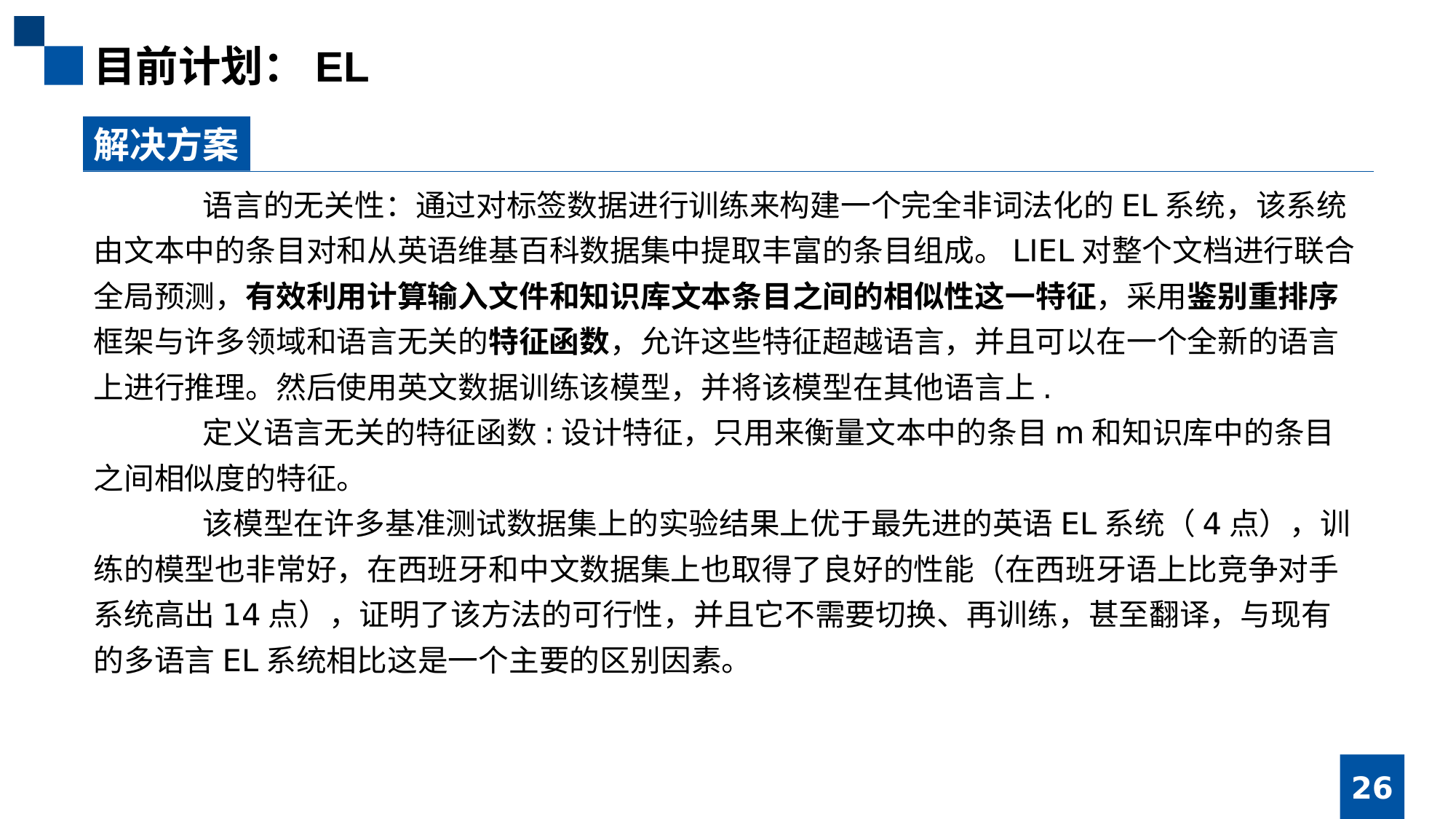

目前计划：EL
解决方案
	语言的无关性：通过对标签数据进行训练来构建一个完全非词法化的EL系统，该系统由文本中的条目对和从英语维基百科数据集中提取丰富的条目组成。LIEL对整个文档进行联合全局预测，有效利用计算输入文件和知识库文本条目之间的相似性这一特征，采用鉴别重排序框架与许多领域和语言无关的特征函数，允许这些特征超越语言，并且可以在一个全新的语言上进行推理。然后使用英文数据训练该模型，并将该模型在其他语言上.
	定义语言无关的特征函数:设计特征，只用来衡量文本中的条目m和知识库中的条目之间相似度的特征。
	该模型在许多基准测试数据集上的实验结果上优于最先进的英语EL系统（4点），训练的模型也非常好，在西班牙和中文数据集上也取得了良好的性能（在西班牙语上比竞争对手系统高出14点），证明了该方法的可行性，并且它不需要切换、再训练，甚至翻译，与现有的多语言EL系统相比这是一个主要的区别因素。
26